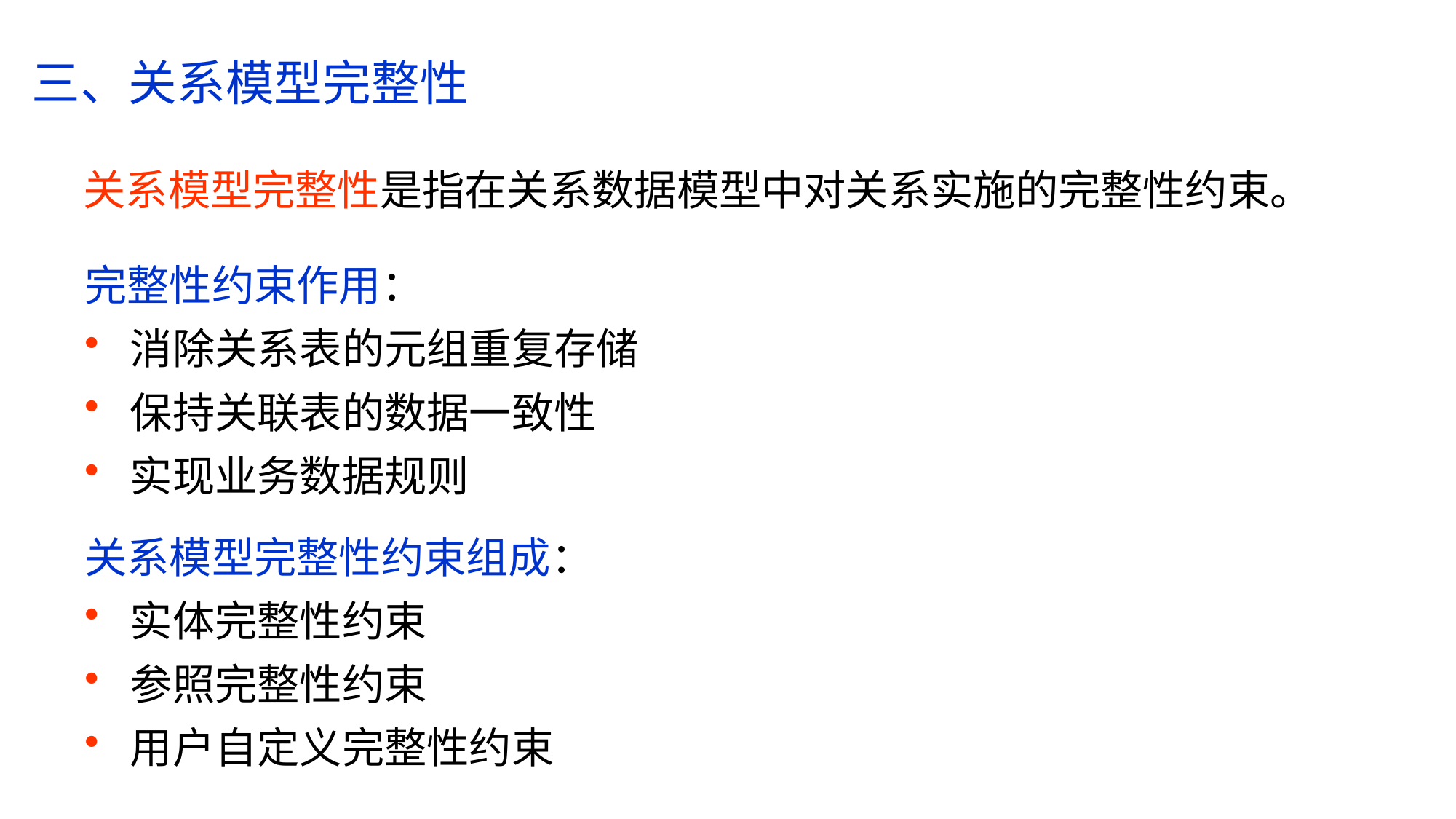

三、关系模型完整性
关系模型完整性是指在关系数据模型中对关系实施的完整性约束。
完整性约束作用：
 消除关系表的元组重复存储
 保持关联表的数据一致性
 实现业务数据规则
关系模型完整性约束组成：
 实体完整性约束
 参照完整性约束
 用户自定义完整性约束